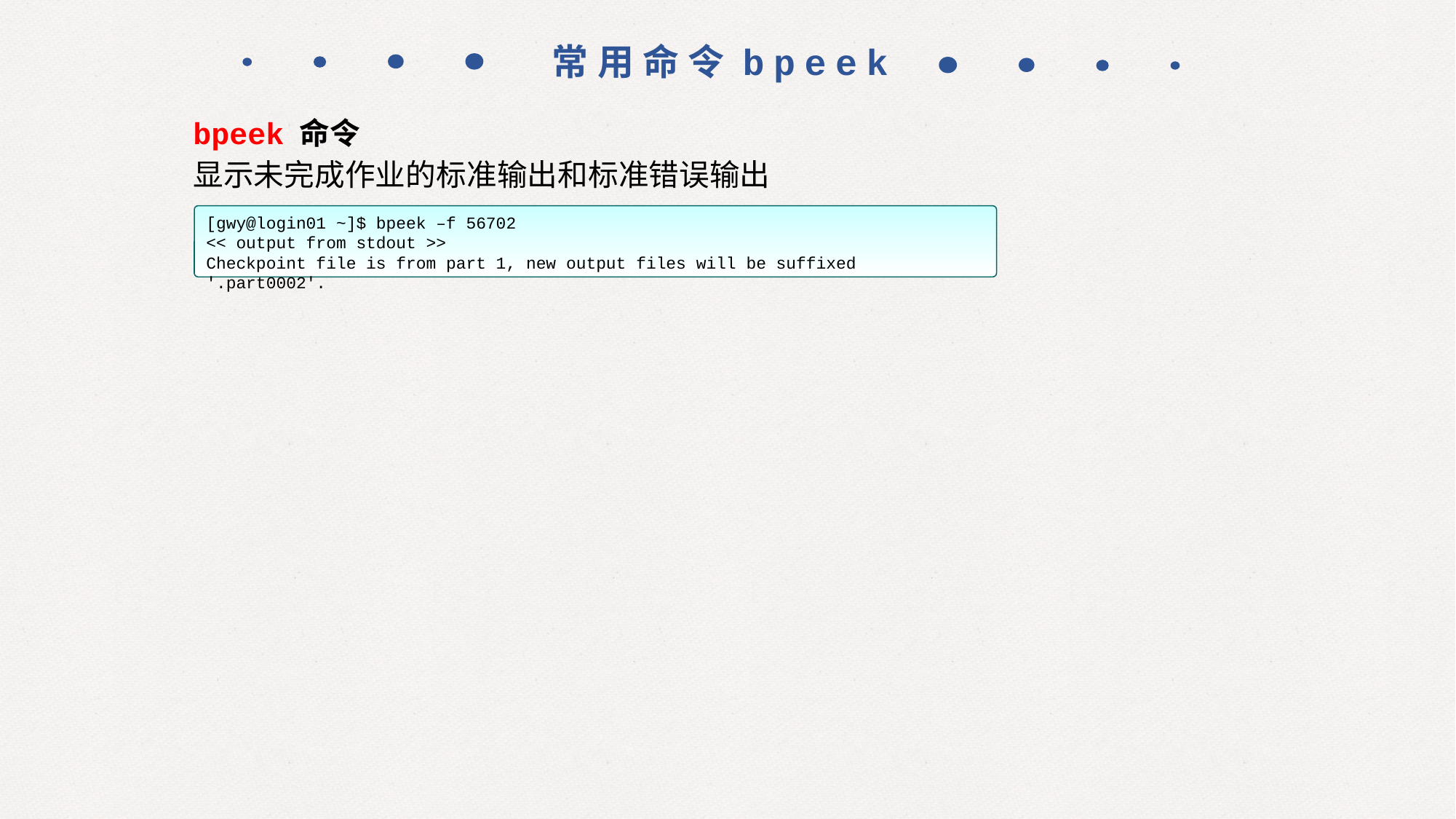

常用命令bpeek

bpeek 命令
显示未完成作业的标准输出和标准错误输出
[gwy@login01 ~]$ bpeek –f 56702
<< output from stdout >>
Checkpoint file is from part 1, new output files will be suffixed '.part0002'.